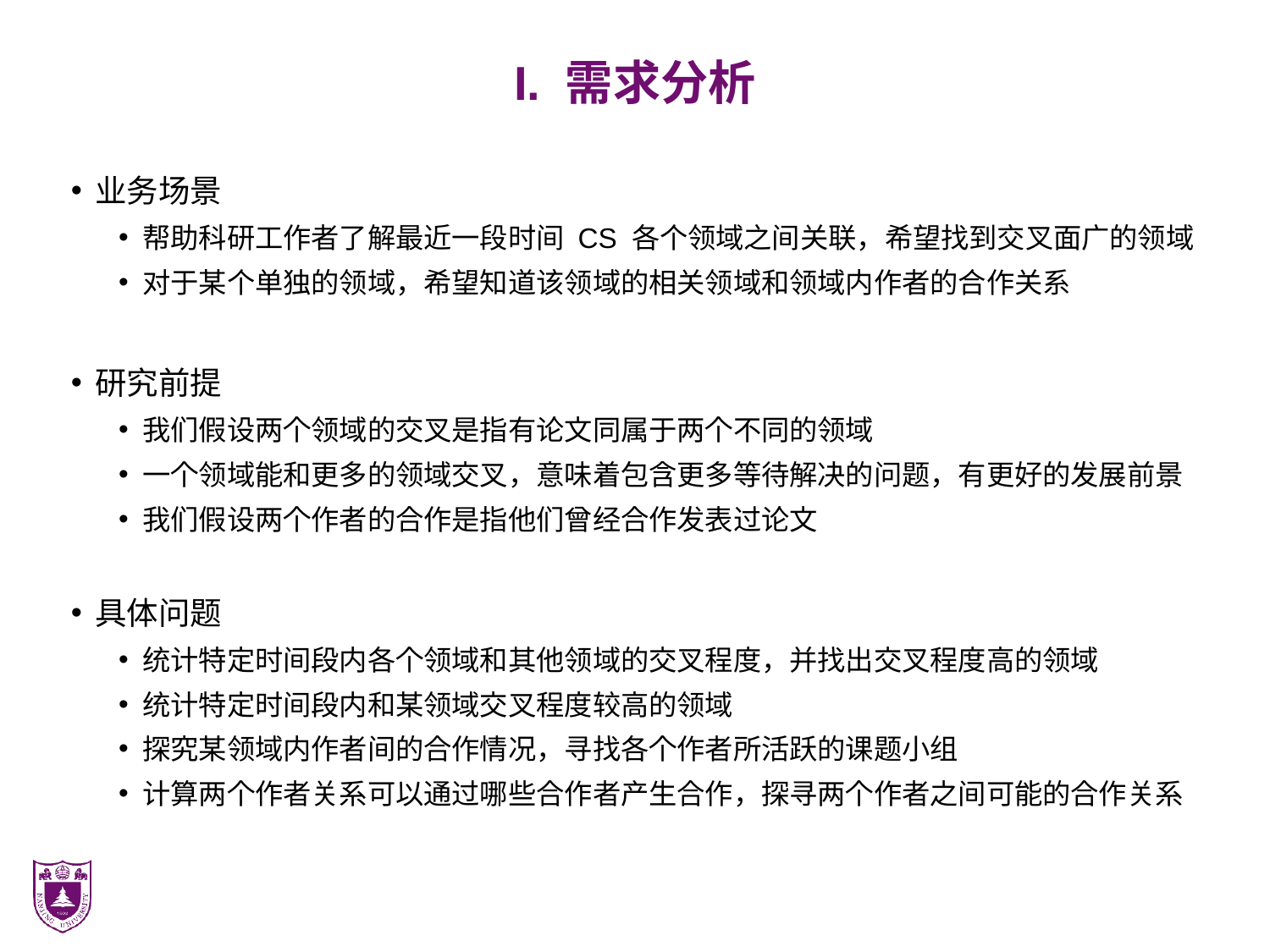

# I. 需求分析
业务场景
帮助科研工作者了解最近⼀段时间 CS 各个领域之间关联，希望找到交叉面广的领域
对于某个单独的领域，希望知道该领域的相关领域和领域内作者的合作关系

研究前提
我们假设两个领域的交叉是指有论文同属于两个不同的领域
一个领域能和更多的领域交叉，意味着包含更多等待解决的问题，有更好的发展前景
我们假设两个作者的合作是指他们曾经合作发表过论文

具体问题
统计特定时间段内各个领域和其他领域的交叉程度，并找出交叉程度高的领域
统计特定时间段内和某领域交叉程度较高的领域
探究某领域内作者间的合作情况，寻找各个作者所活跃的课题小组
计算两个作者关系可以通过哪些合作者产生合作，探寻两个作者之间可能的合作关系

3